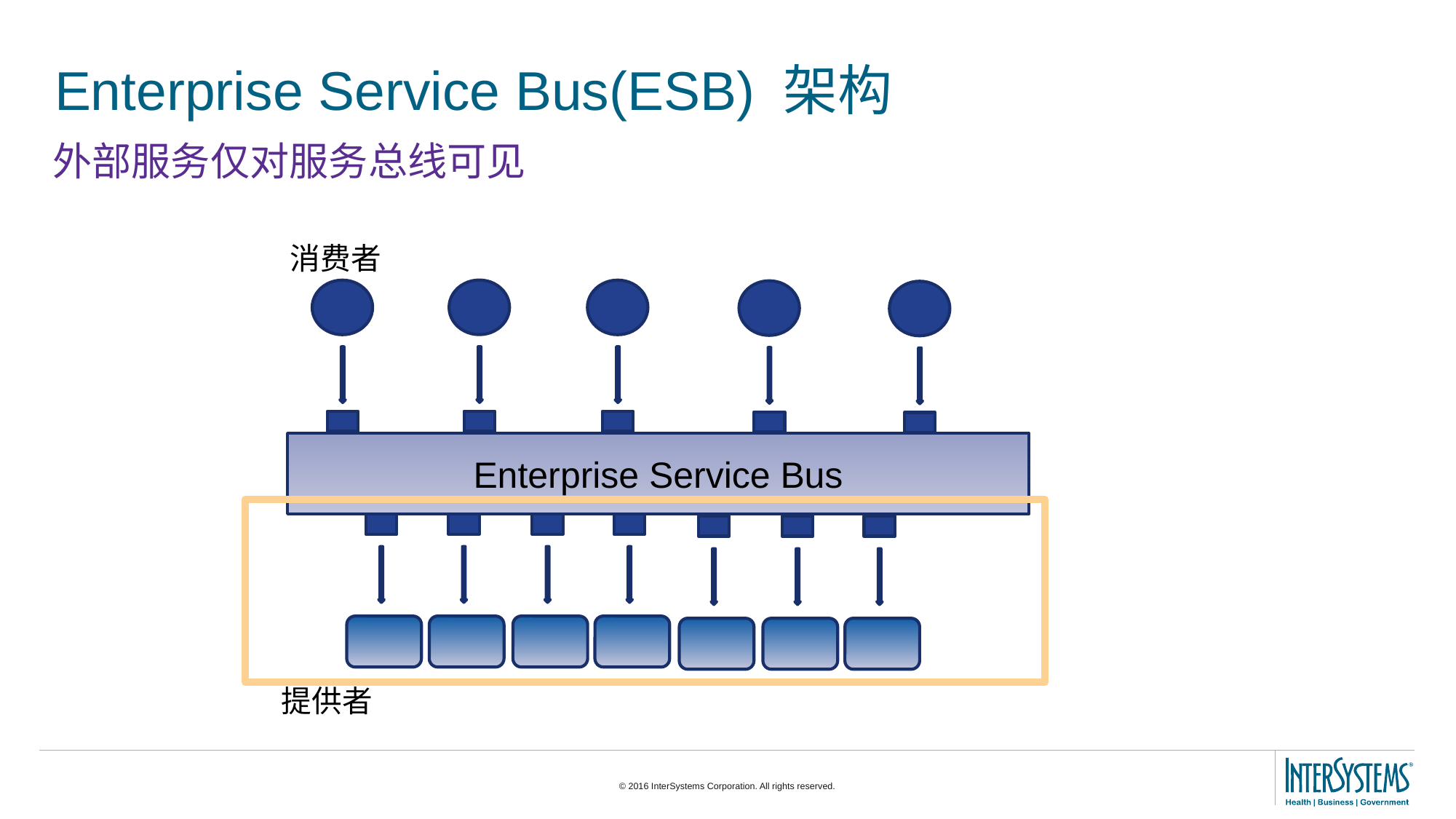

# Enterprise Service Bus(ESB) 架构
外部服务仅对服务总线可见

消费者

Enterprise Service Bus

提供者